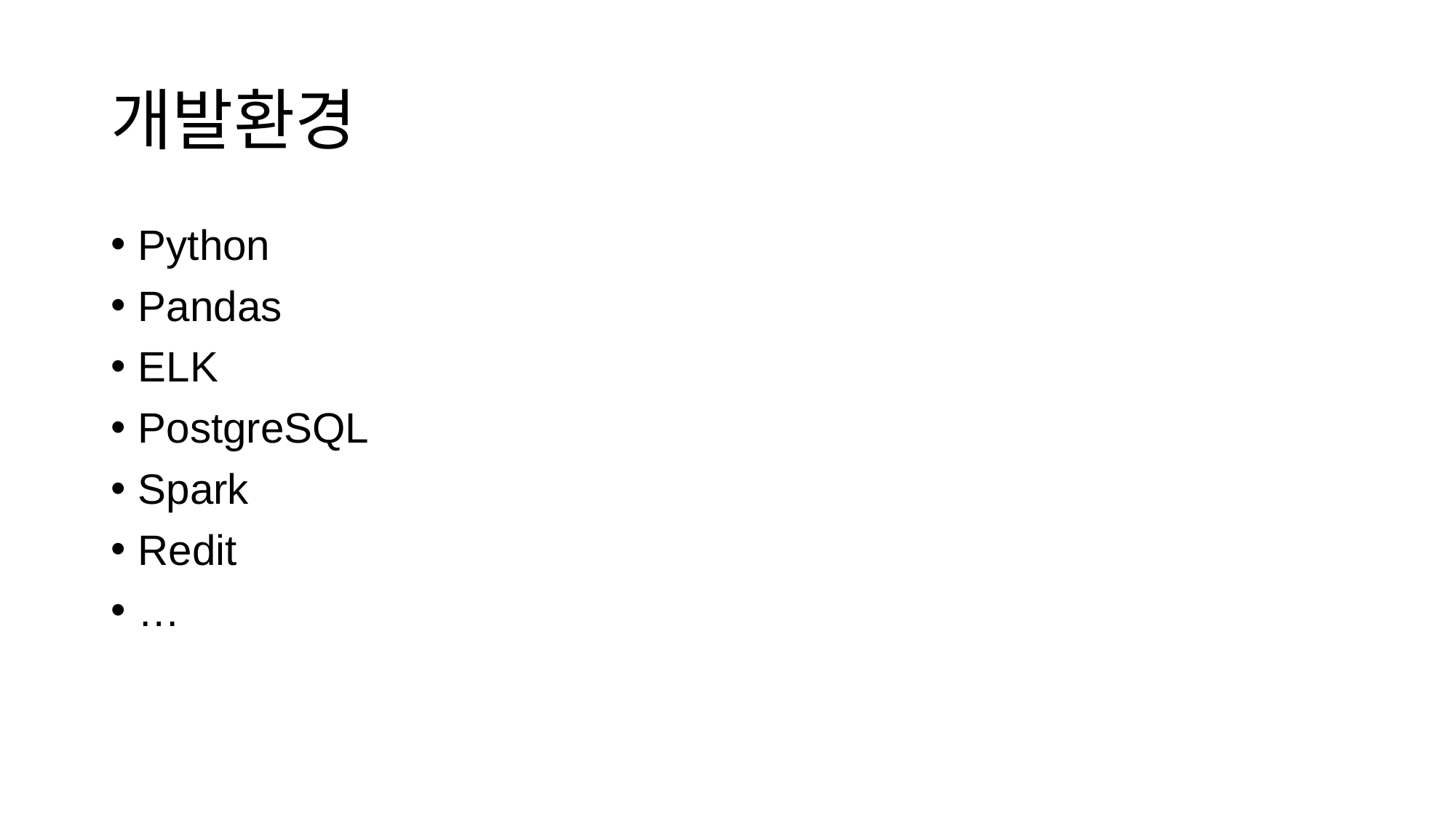

# 개발환경
Python
Pandas
ELK
PostgreSQL
Spark
Redit
…